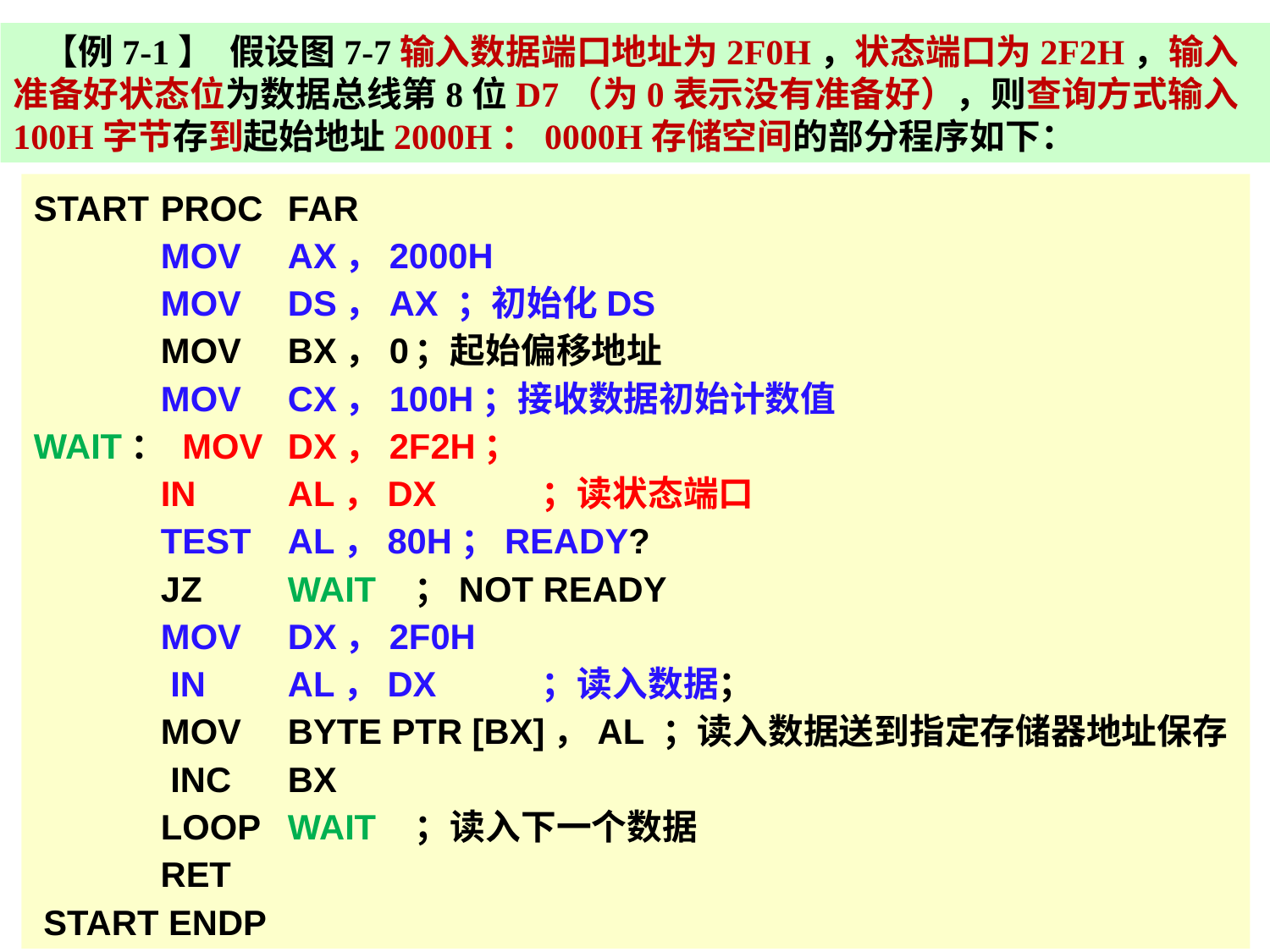

【例7-1】  假设图7-7输入数据端口地址为2F0H，状态端口为2F2H，输入准备好状态位为数据总线第8位D7（为0表示没有准备好），则查询方式输入100H字节存到起始地址2000H：0000H存储空间的部分程序如下：
START 	PROC 	FAR
        	MOV 	AX，2000H
        	MOV 	DS，AX ；初始化DS
 	MOV 	BX，0	；起始偏移地址
        	MOV 	CX，100H；接收数据初始计数值
WAIT： MOV 	DX，2F2H；
        	IN 	AL，DX	；读状态端口
        	TEST 	AL，80H；READY?
        	JZ 	WAIT	；NOT READY
        	MOV 	DX，2F0H
       	 IN 	AL，DX	；读入数据；
	MOV 	BYTE PTR [BX]，AL ；读入数据送到指定存储器地址保存
       	 INC 	BX
        	LOOP 	WAIT	；读入下一个数据
             RET
 START ENDP
24